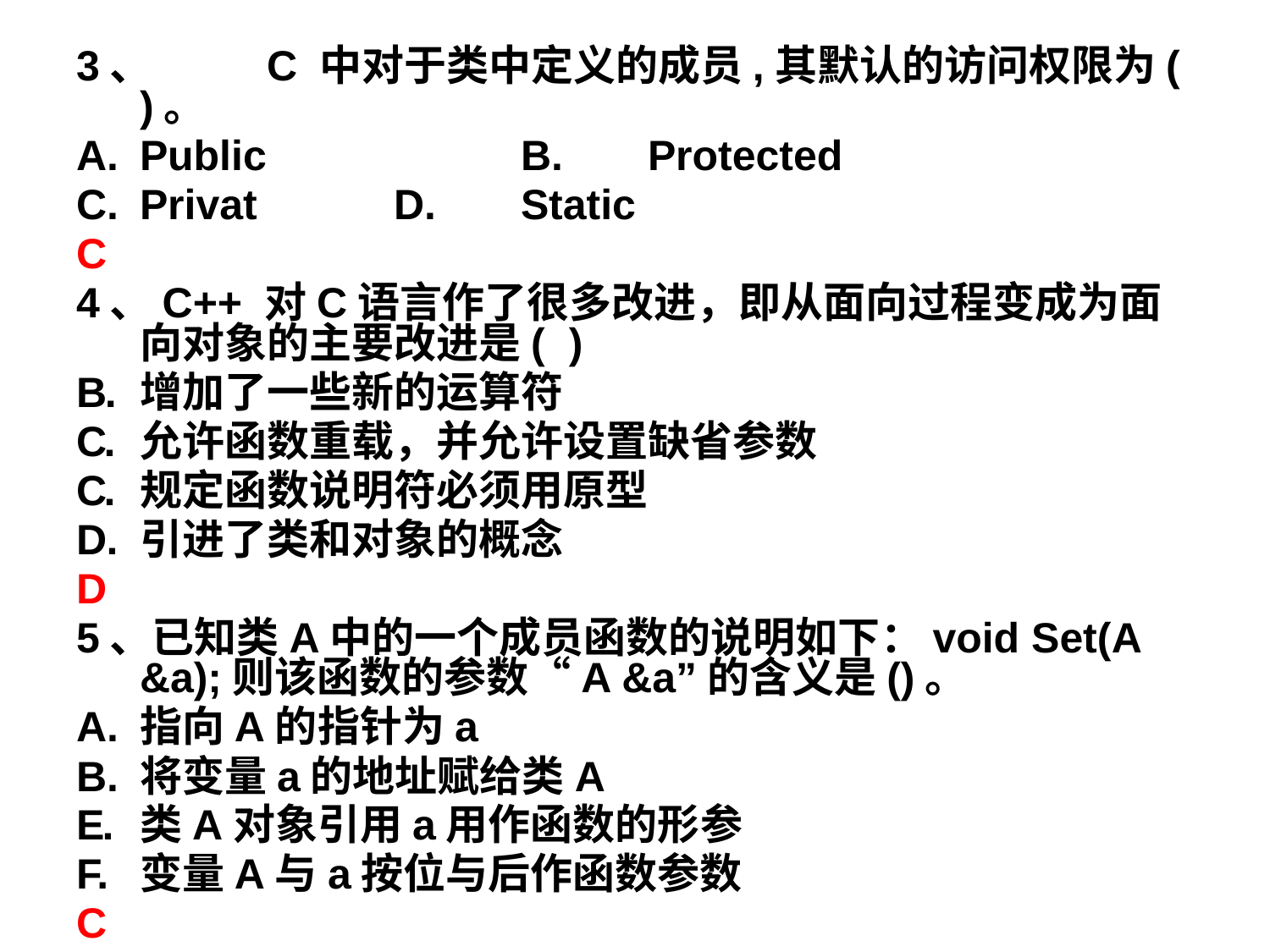

3、	C 中对于类中定义的成员,其默认的访问权限为(  )。
Public		B. 	Protected
C. 	Privat		D. 	Static
C
4、C++ 对C语言作了很多改进，即从面向过程变成为面向对象的主要改进是(  )
增加了一些新的运算符
允许函数重载，并允许设置缺省参数
规定函数说明符必须用原型
引进了类和对象的概念
D
5、已知类A中的一个成员函数的说明如下：void Set(A &a);则该函数的参数“A &a”的含义是()。
A. 	指向A的指针为a
B. 	将变量a的地址赋给类A
类A对象引用a用作函数的形参
变量A与a按位与后作函数参数
C